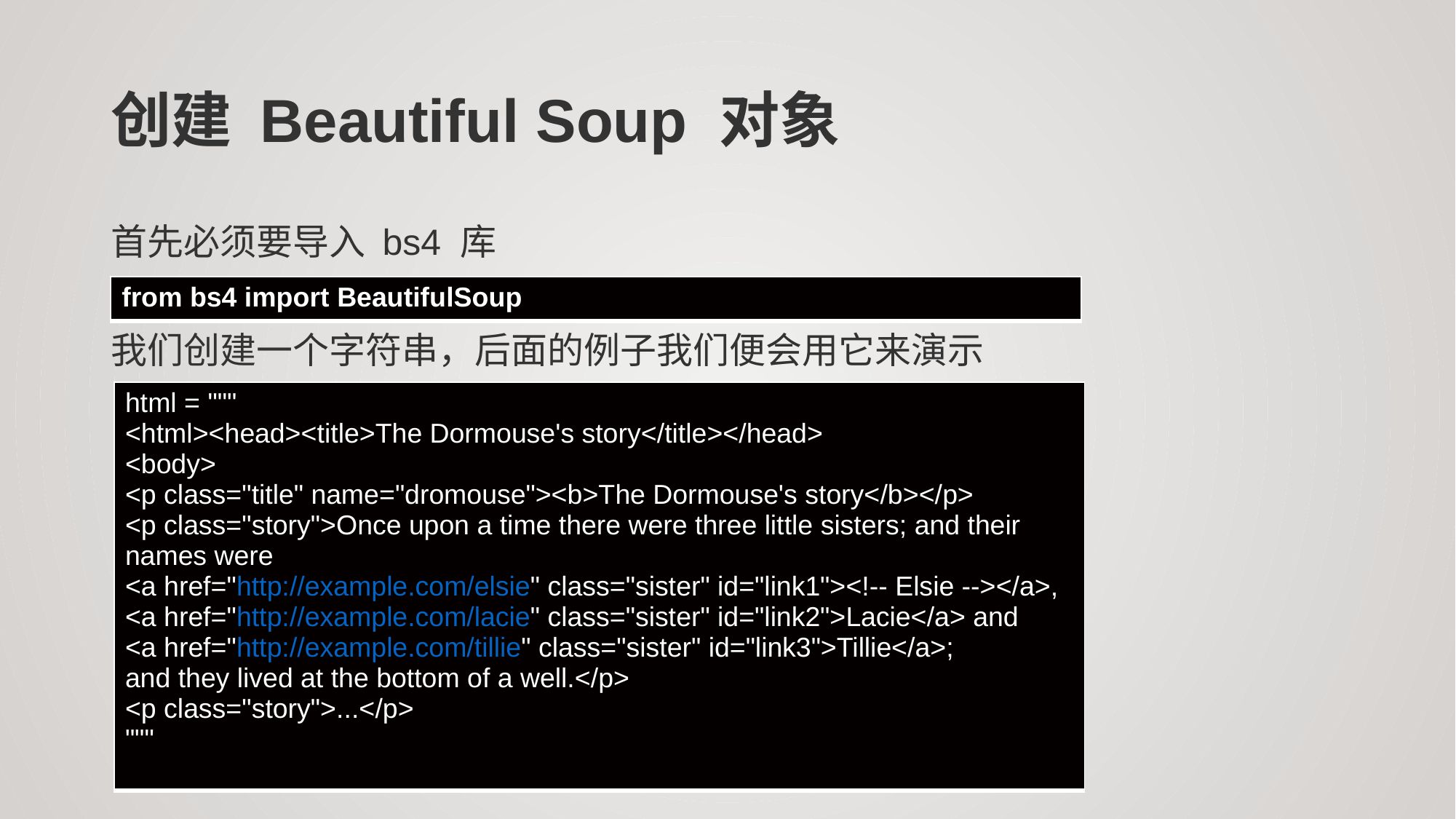

# 创建 Beautiful Soup 对象
首先必须要导入 bs4 库

我们创建一个字符串，后面的例子我们便会用它来演示

| from bs4 import BeautifulSoup |
| --- |
| html = """ <html><head><title>The Dormouse's story</title></head> <body> <p class="title" name="dromouse"><b>The Dormouse's story</b></p> <p class="story">Once upon a time there were three little sisters; and their names were <a href="http://example.com/elsie" class="sister" id="link1"><!-- Elsie --></a>, <a href="http://example.com/lacie" class="sister" id="link2">Lacie</a> and <a href="http://example.com/tillie" class="sister" id="link3">Tillie</a>; and they lived at the bottom of a well.</p> <p class="story">...</p> """ |
| --- |